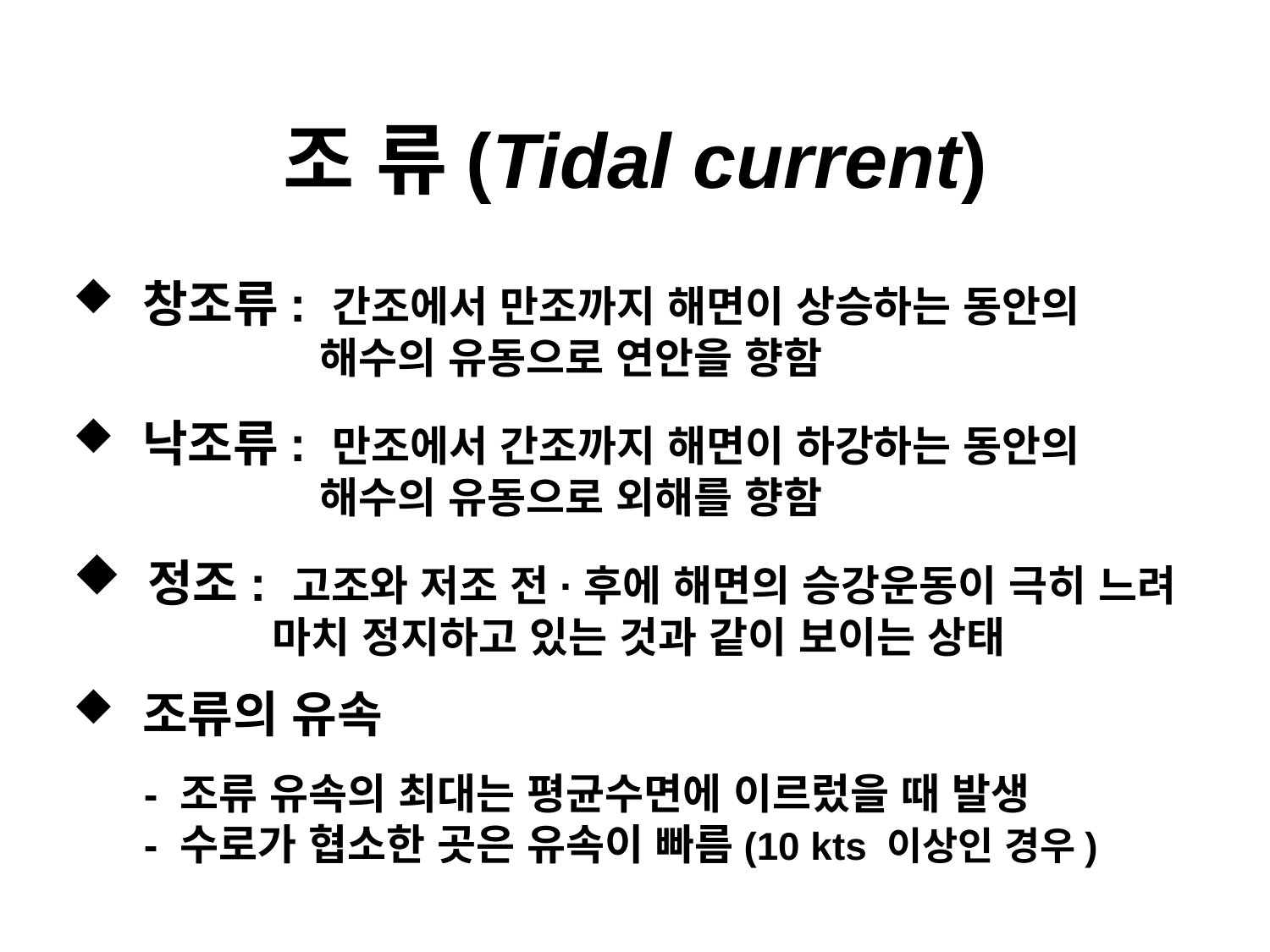

# 조 류(Tidal current)
 창조류: 간조에서 만조까지 해면이 상승하는 동안의
                    해수의 유동으로 연안을 향함
 낙조류: 만조에서 간조까지 해면이 하강하는 동안의
                    해수의 유동으로 외해를 향함
 정조: 고조와 저조 전·후에 해면의 승강운동이 극히 느려
                마치 정지하고 있는 것과 같이 보이는 상태
 조류의 유속
      - 조류 유속의 최대는 평균수면에 이르렀을 때 발생
      - 수로가 협소한 곳은 유속이 빠름(10 kts 이상인 경우)